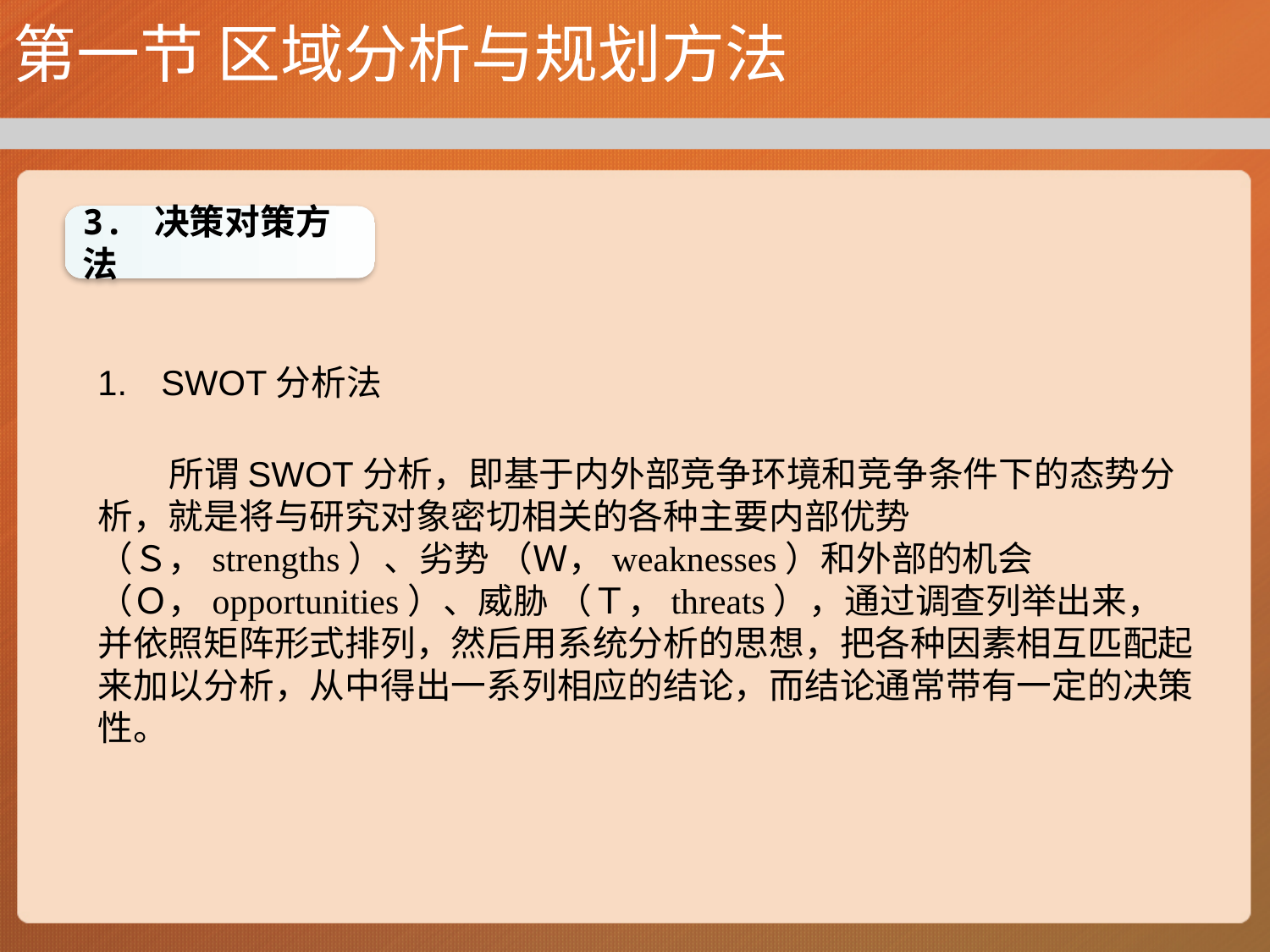

# 第一节 区域分析与规划方法

3. 决策对策方法
SWOT分析法
        所谓SWOT分析，即基于内外部竞争环境和竞争条件下的态势分析，就是将与研究对象密切相关的各种主要内部优势 （Ｓ，strengths）、劣势 （Ｗ，weaknesses）和外部的机会 （Ｏ，opportunities）、威胁 （Ｔ，threats），通过调查列举出来，并依照矩阵形式排列，然后用系统分析的思想，把各种因素相互匹配起来加以分析，从中得出一系列相应的结论，而结论通常带有一定的决策性。